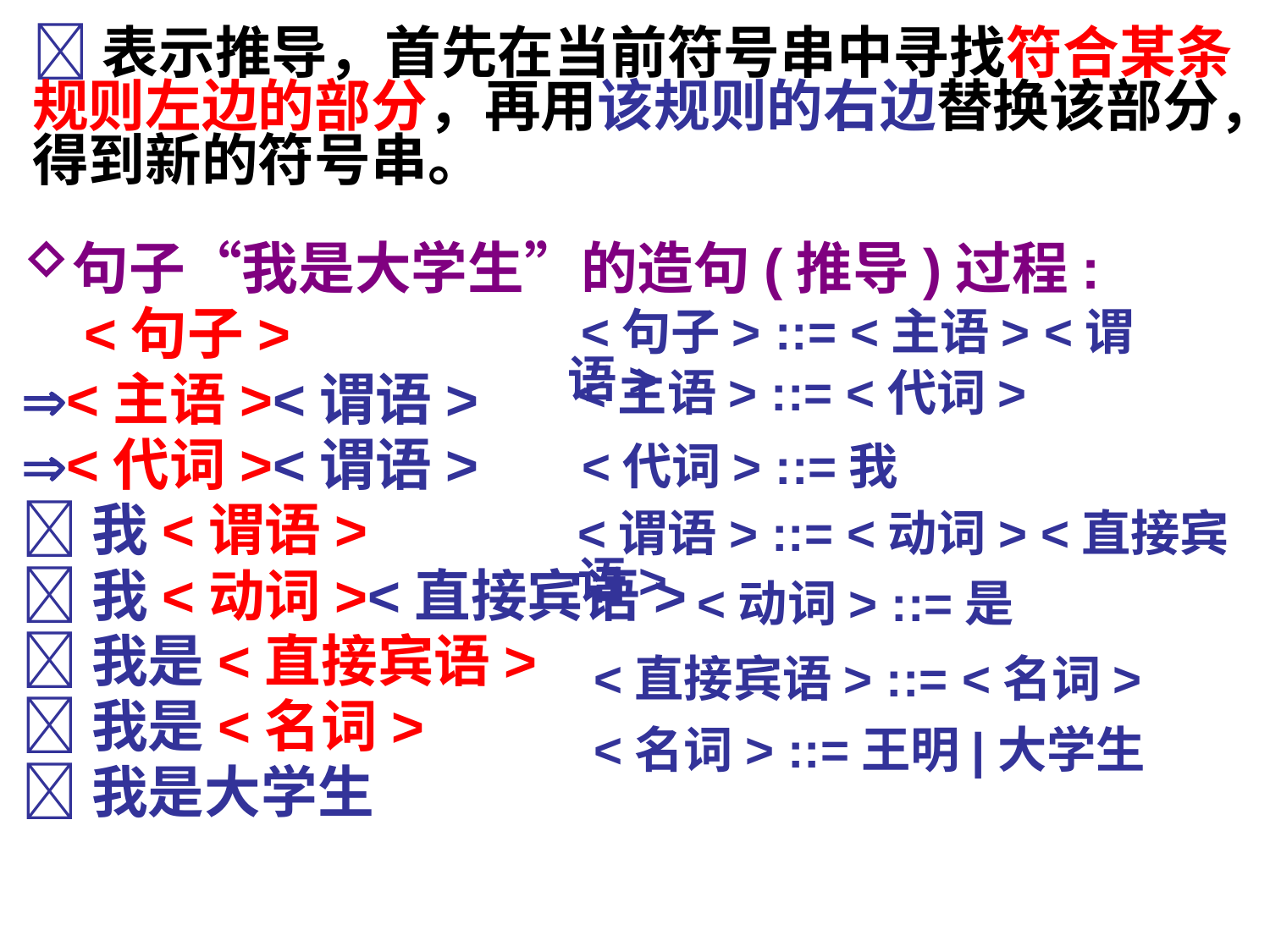

⇒表示推导，首先在当前符号串中寻找符合某条规则左边的部分，再用该规则的右边替换该部分，得到新的符号串。
句子“我是大学生”的造句(推导)过程:
    <句子>
⇒<主语><谓语>
⇒<代词><谓语>
⇒我<谓语>
⇒我<动词><直接宾语>
⇒我是<直接宾语>
⇒我是<名词>
⇒我是大学生
 <句子> ::= <主语> <谓语>
<主语> ::= <代词>
<代词> ::=我
<谓语> ::= <动词> <直接宾语>
<动词> ::=是
<直接宾语> ::= <名词>
<名词> ::=王明|大学生